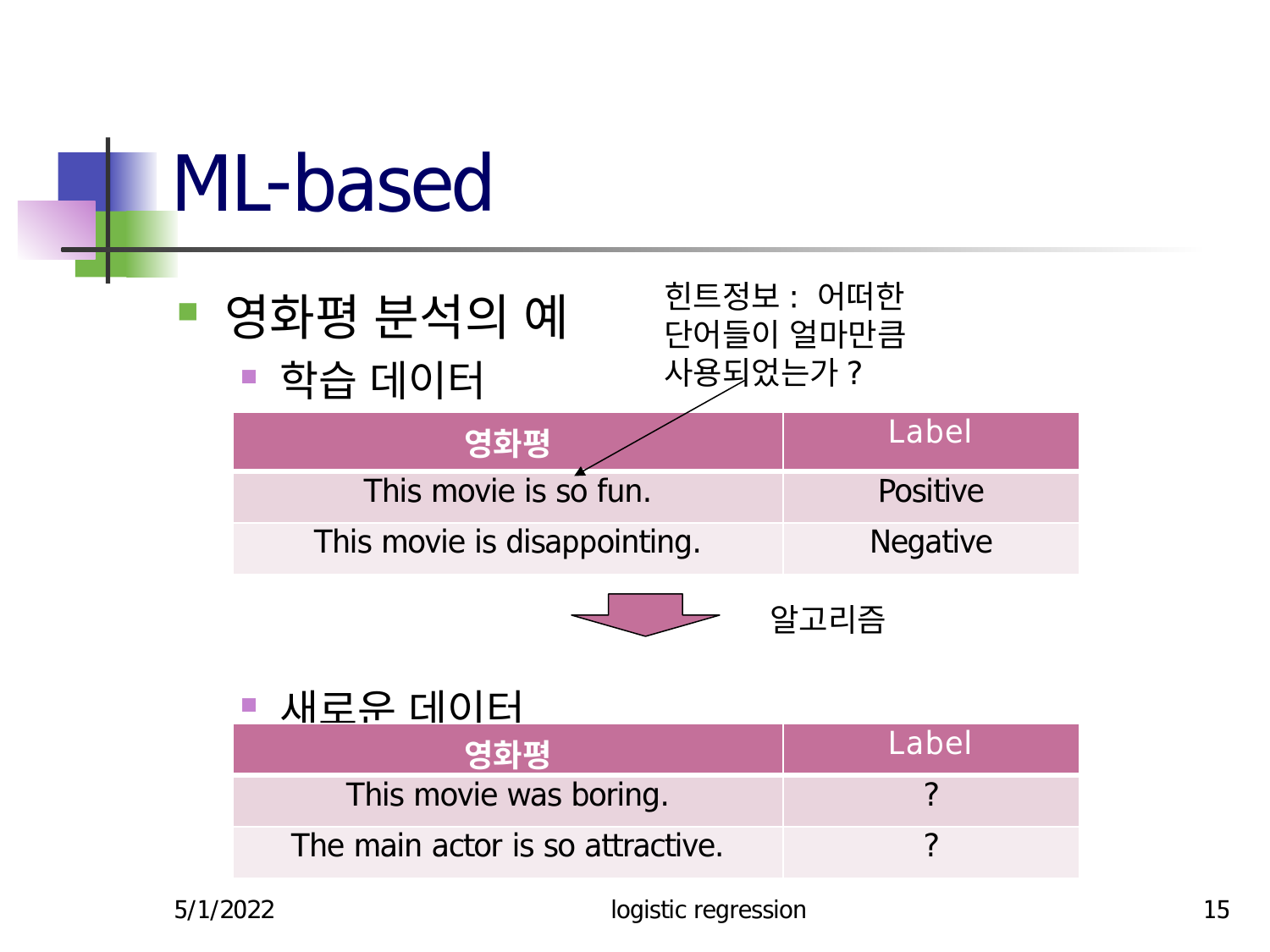

# ML-based
힌트정보: 어떠한 단어들이 얼마만큼 사용되었는가?
영화평 분석의 예
학습 데이터

새로운 데이터
| 영화평 | Label |
| --- | --- |
| This movie is so fun. | Positive |
| This movie is disappointing. | Negative |

알고리즘
| 영화평 | Label |
| --- | --- |
| This movie was boring. | ? |
| The main actor is so attractive. | ? |
5/1/2022
logistic regression
15